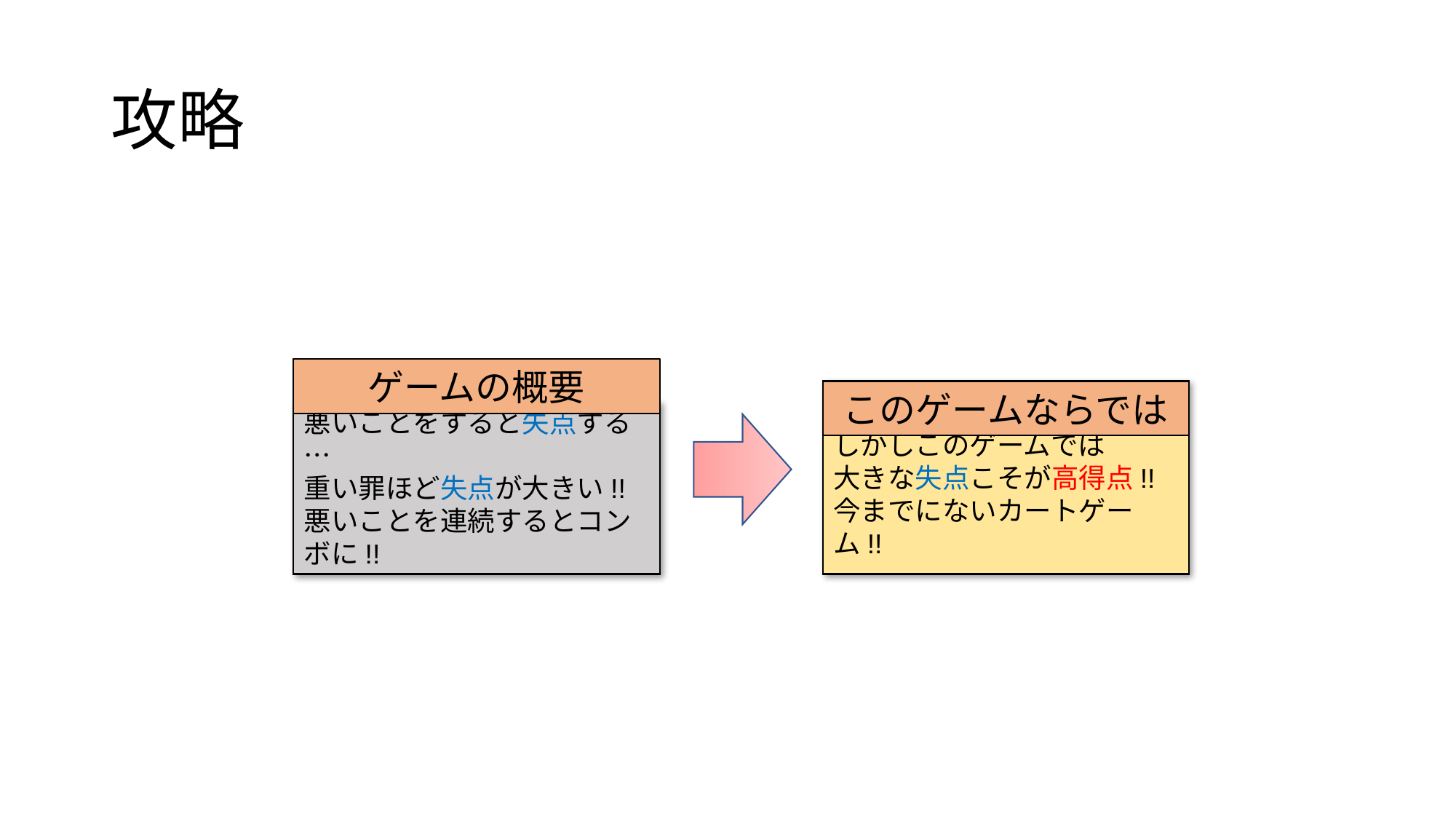

# 攻略
ゲームの概要

しかしこのゲームでは
大きな失点こそが高得点!!
今までにないカートゲーム!!
このゲームならでは
悪いことをすると失点する…
重い罪ほど失点が大きい!!
悪いことを連続するとコンボに!!